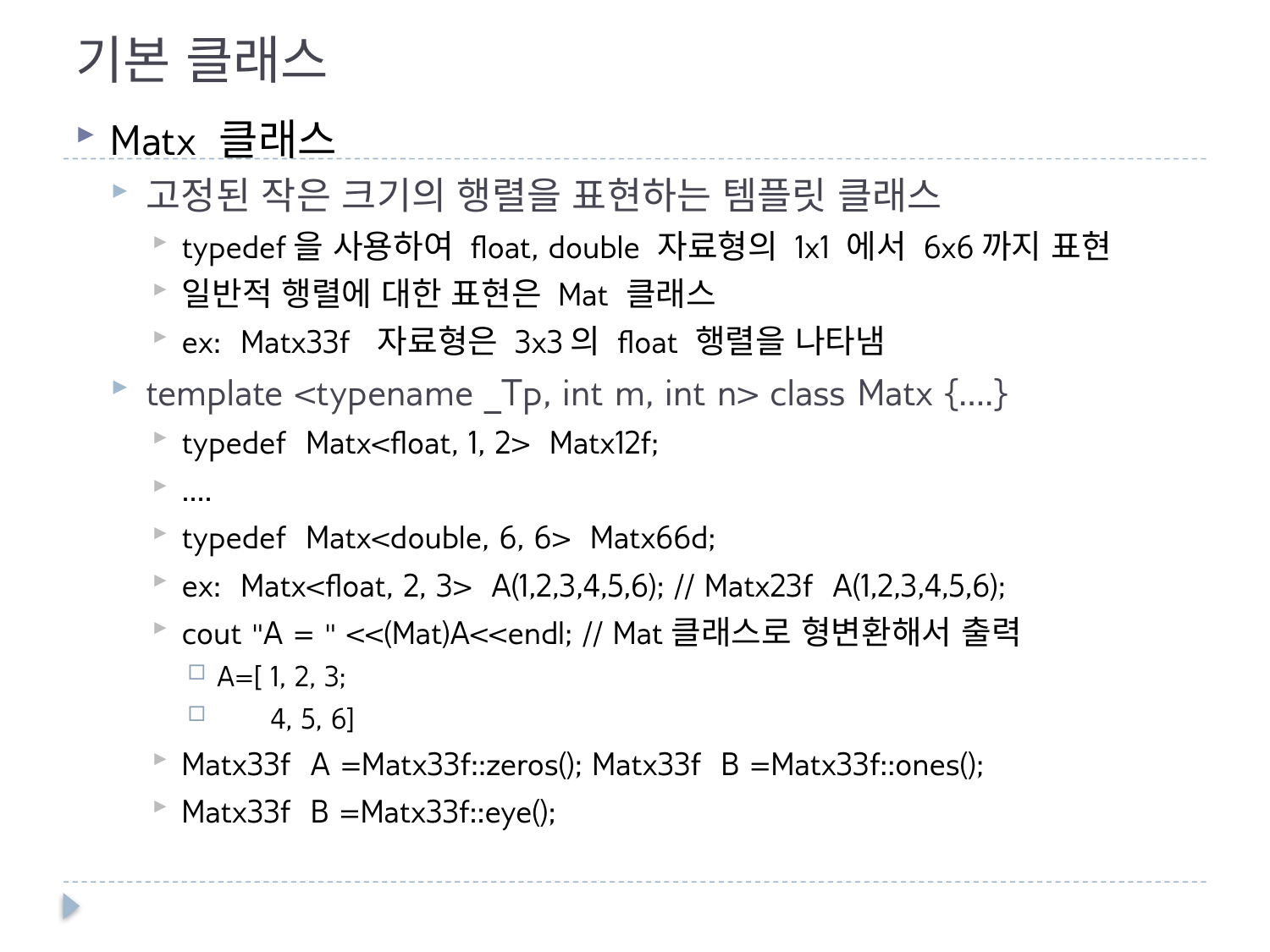

# 기본 클래스
Matx 클래스
고정된 작은 크기의 행렬을 표현하는 템플릿 클래스
typedef을 사용하여 float, double 자료형의 1x1 에서 6x6까지 표현
일반적 행렬에 대한 표현은 Mat 클래스
ex:  Matx33f  자료형은 3x3의 float 행렬을 나타냄
template <typename _Tp, int m, int n> class Matx {….}
typedef  Matx<float, 1, 2>  Matx12f;
….
typedef  Matx<double, 6, 6>  Matx66d;
ex:  Matx<float, 2, 3>  A(1,2,3,4,5,6); // Matx23f  A(1,2,3,4,5,6);
cout "A = " <<(Mat)A<<endl; // Mat클래스로 형변환해서 출력
A=[ 1, 2, 3;
      4, 5, 6]
Matx33f  A =Matx33f::zeros(); Matx33f  B =Matx33f::ones();
Matx33f  B =Matx33f::eye();